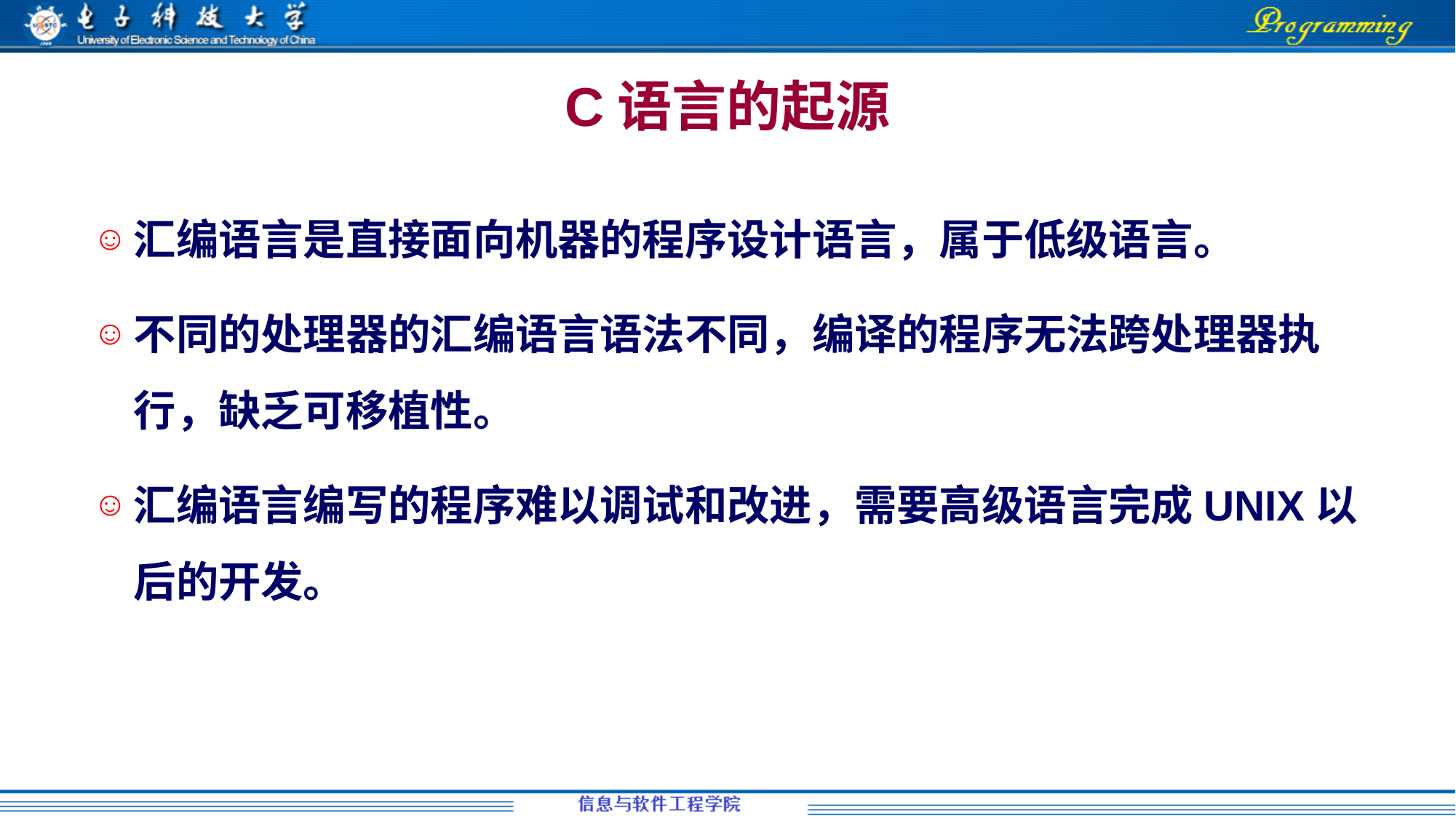

# C语言的起源
汇编语言是直接面向机器的程序设计语言，属于低级语言。
不同的处理器的汇编语言语法不同，编译的程序无法跨处理器执行，缺乏可移植性。
汇编语言编写的程序难以调试和改进，需要高级语言完成UNIX以后的开发。